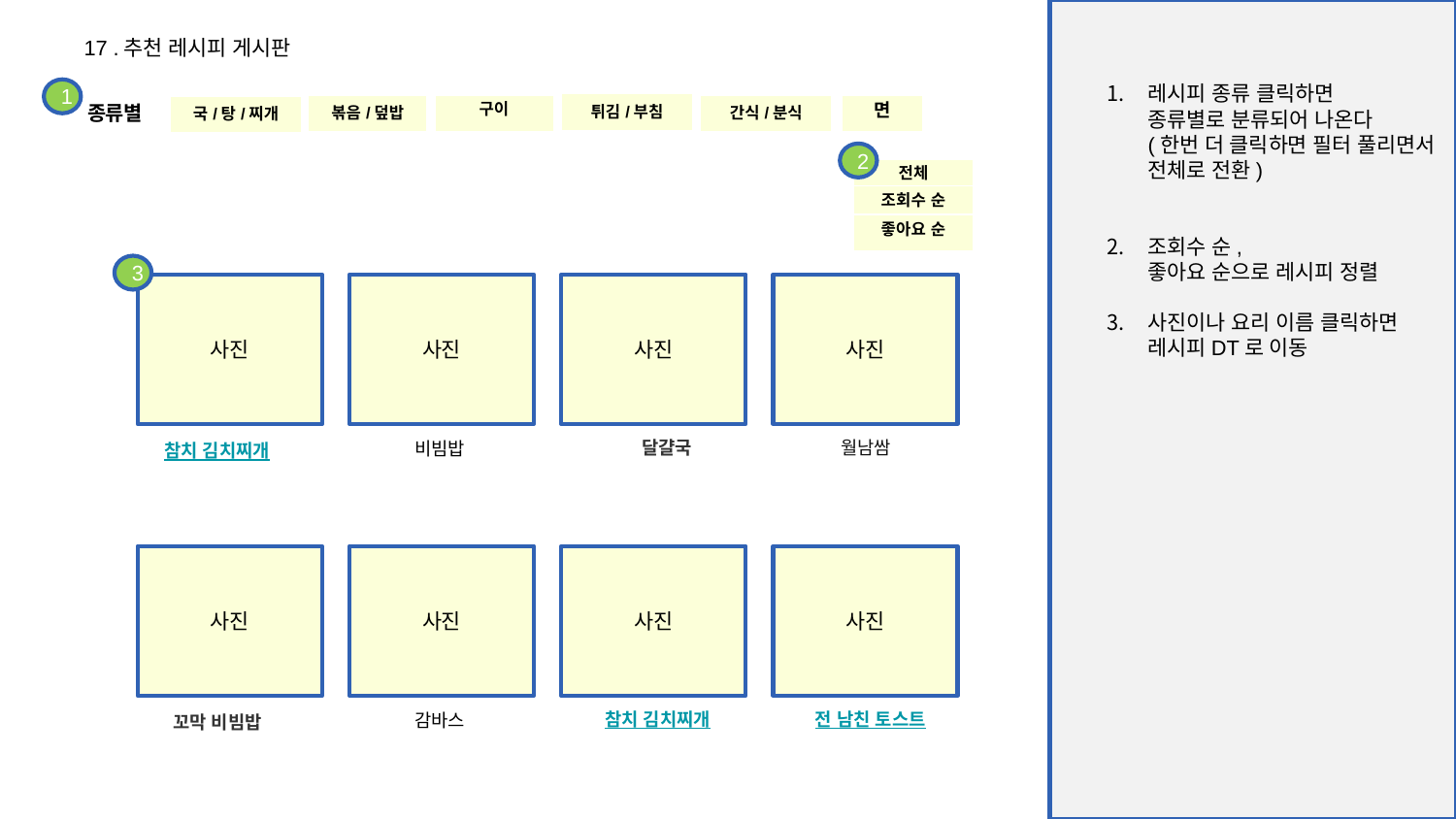

17 .추천 레시피 게시판
레시피 종류 클릭하면
종류별로 분류되어 나온다
(한번 더 클릭하면 필터 풀리면서
전체로 전환)

조회수 순,
좋아요 순으로 레시피 정렬
사진이나 요리 이름 클릭하면
레시피DT로 이동

1
종류별
| 튀김/부침 |
| --- |
| 볶음/덮밥 |
| --- |
| 구이 |
| --- |
| 간식/분식 |
| --- |
| 면 |
| --- |
| 국/탕/찌개 |
| --- |
2
| 전체 |
| --- |
| 조회수 순 |
| --- |
| 좋아요 순 |
| --- |
3
사진
사진
사진
사진

달걀국
월남쌈
비빔밥
참치 김치찌개

사진
사진
사진
사진

참치 김치찌개
전 남친 토스트
감바스
꼬막 비빔밥